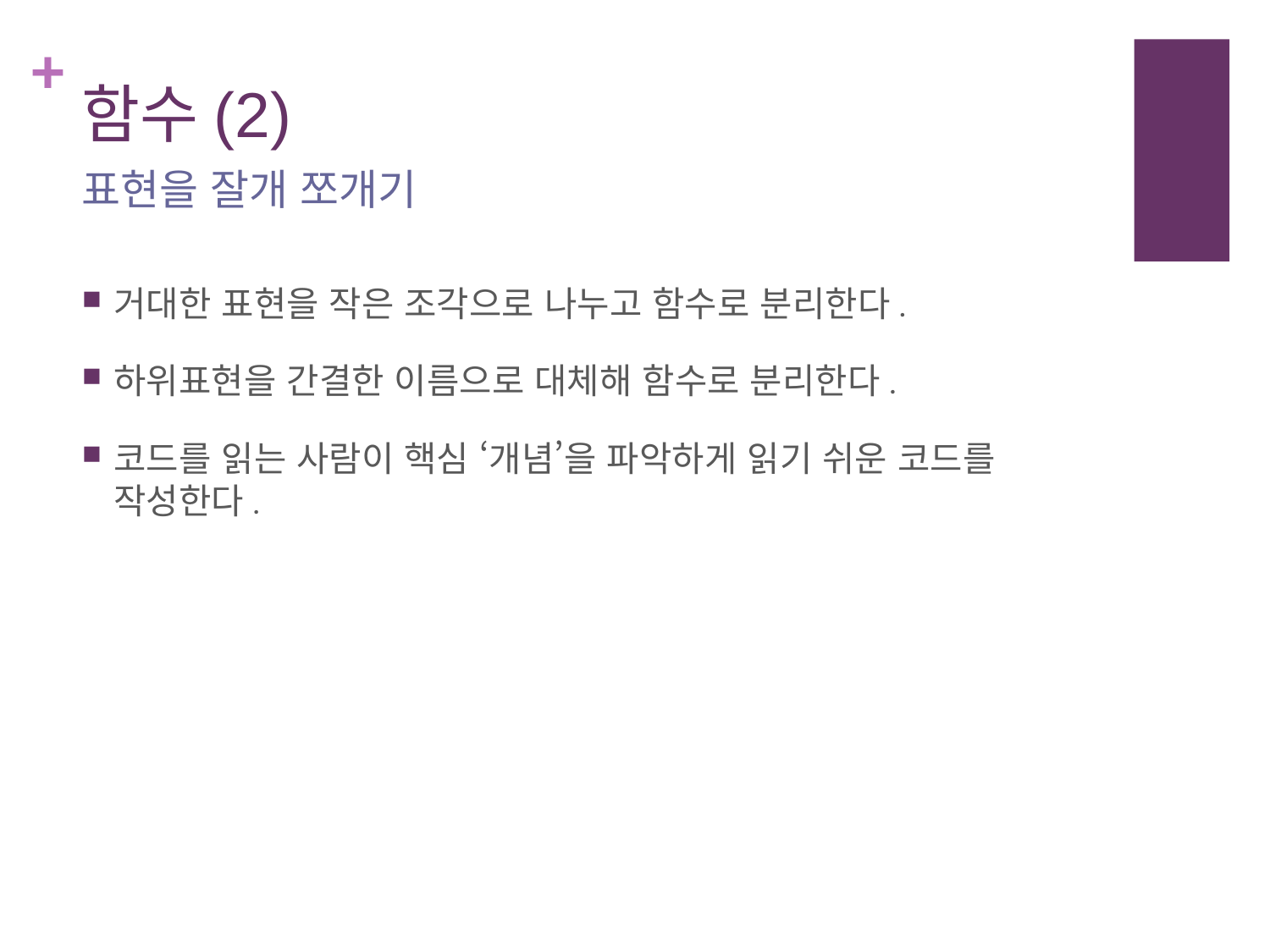

# 함수(2)
표현을 잘개 쪼개기
거대한 표현을 작은 조각으로 나누고 함수로 분리한다.
하위표현을 간결한 이름으로 대체해 함수로 분리한다.
코드를 읽는 사람이 핵심 ‘개념’을 파악하게 읽기 쉬운 코드를 작성한다.